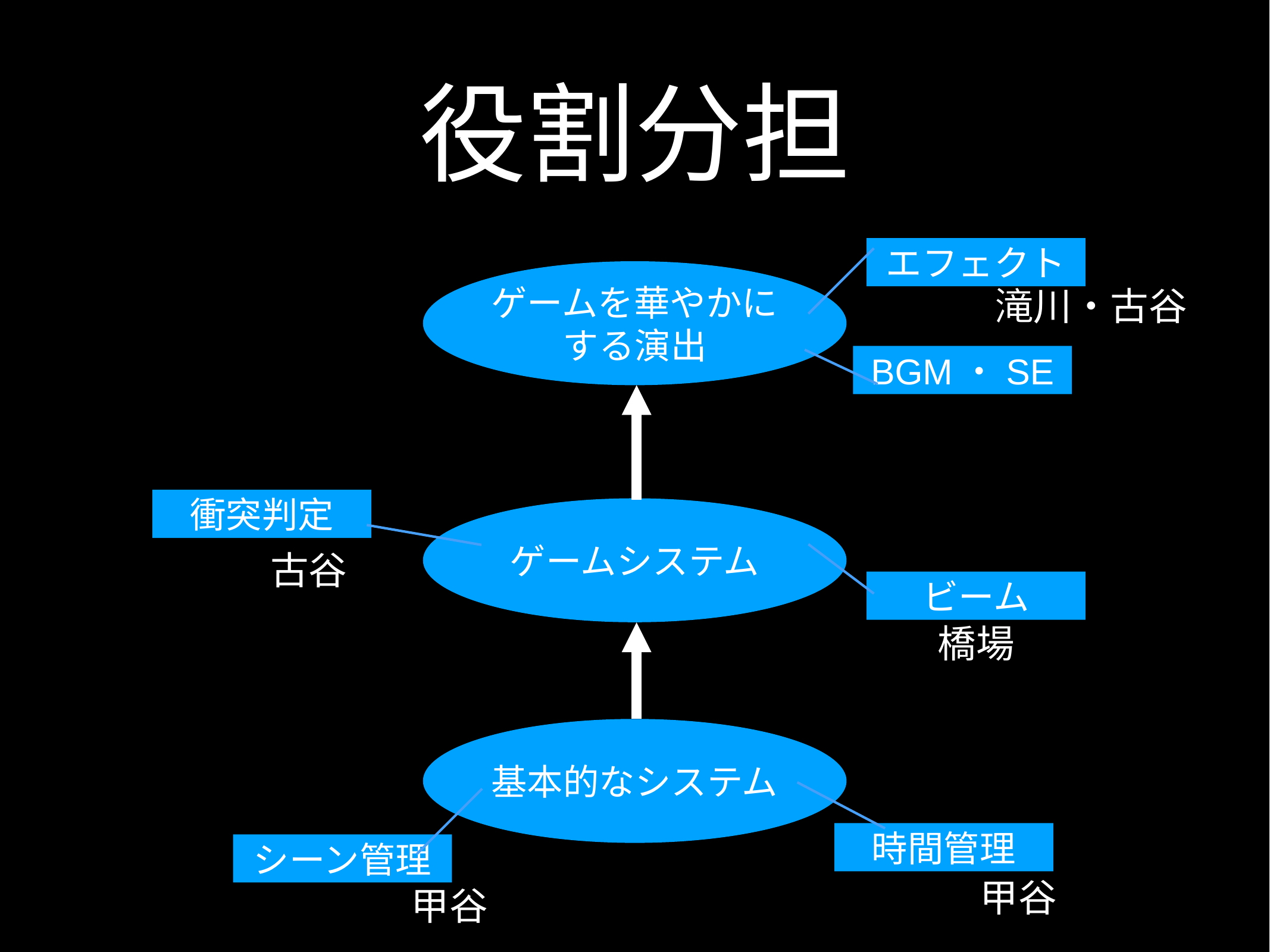

# 役割分担
エフェクト

ゲームを華やかにする演出
滝川・古谷
BGM・SE

衝突判定
ゲームシステム

古谷
ビーム
橋場

基本的なシステム

時間管理
シーン管理
甲谷
甲谷